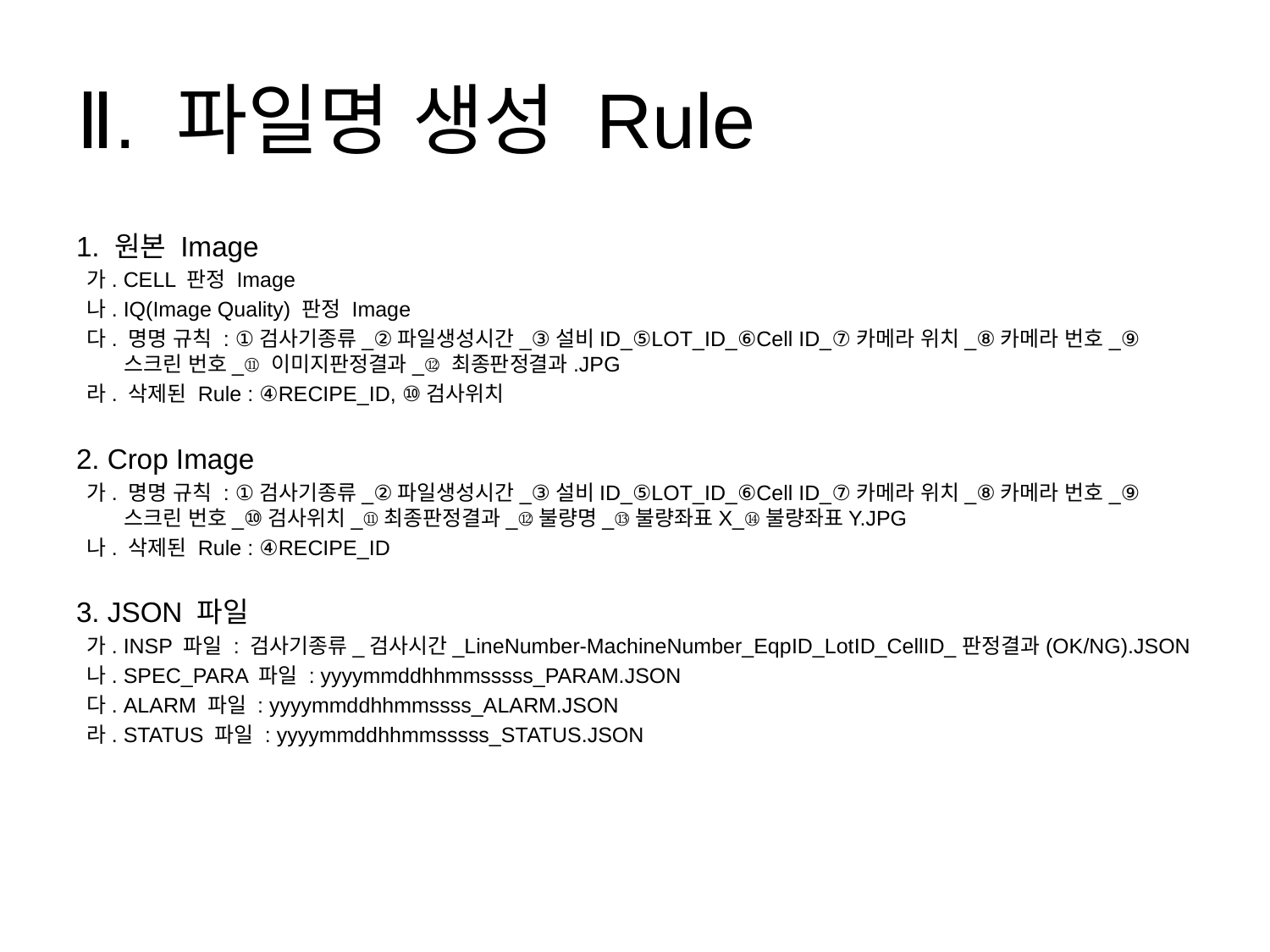

# Ⅱ. 파일명 생성 Rule
1. 원본 Image
 가. CELL 판정 Image
 나. IQ(Image Quality) 판정 Image
 다. 명명 규칙 : ①검사기종류_②파일생성시간_③설비ID_⑤LOT_ID_⑥Cell ID_⑦카메라 위치_⑧카메라 번호_⑨스크린 번호_⑪ 이미지판정결과_⑫ 최종판정결과.JPG
 라. 삭제된 Rule : ④RECIPE_ID, ⑩검사위치

2. Crop Image
 가. 명명 규칙 : ①검사기종류_②파일생성시간_③설비ID_⑤LOT_ID_⑥Cell ID_⑦카메라 위치_⑧카메라 번호_⑨스크린 번호_⑩검사위치_⑪최종판정결과_⑫불량명_⑬불량좌표X_⑭불량좌표Y.JPG
 나. 삭제된 Rule : ④RECIPE_ID

3. JSON 파일
 가. INSP 파일 : 검사기종류_검사시간_LineNumber-MachineNumber_EqpID_LotID_CellID_판정결과(OK/NG).JSON
 나. SPEC_PARA 파일 : yyyymmddhhmmsssss_PARAM.JSON
 다. ALARM 파일 : yyyymmddhhmmssss_ALARM.JSON
 라. STATUS 파일 : yyyymmddhhmmsssss_STATUS.JSON